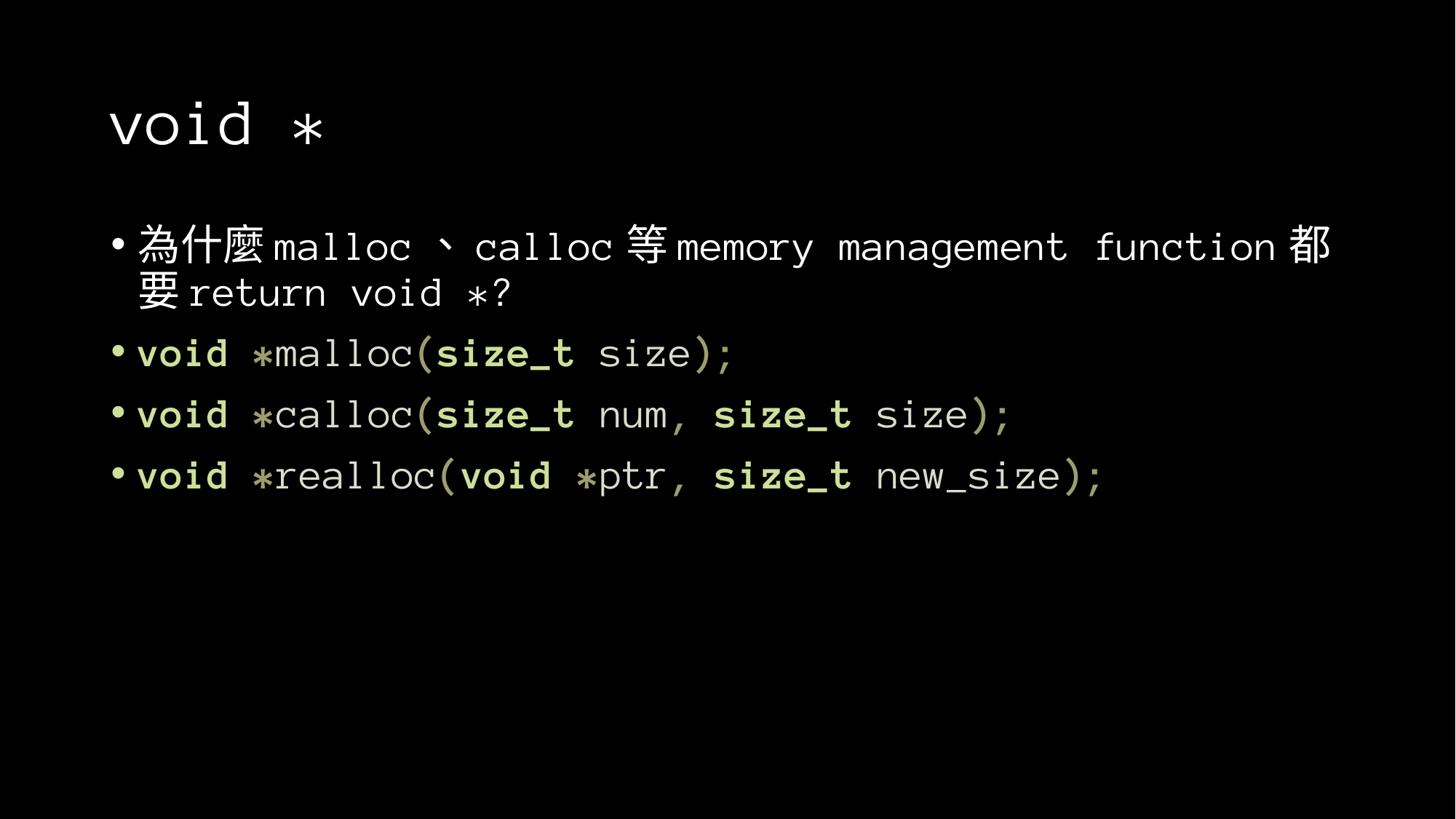

# void *
為什麼malloc、calloc等memory management function都要return void *?
void *malloc(size_t size);
void *calloc(size_t num, size_t size);
void *realloc(void *ptr, size_t new_size);